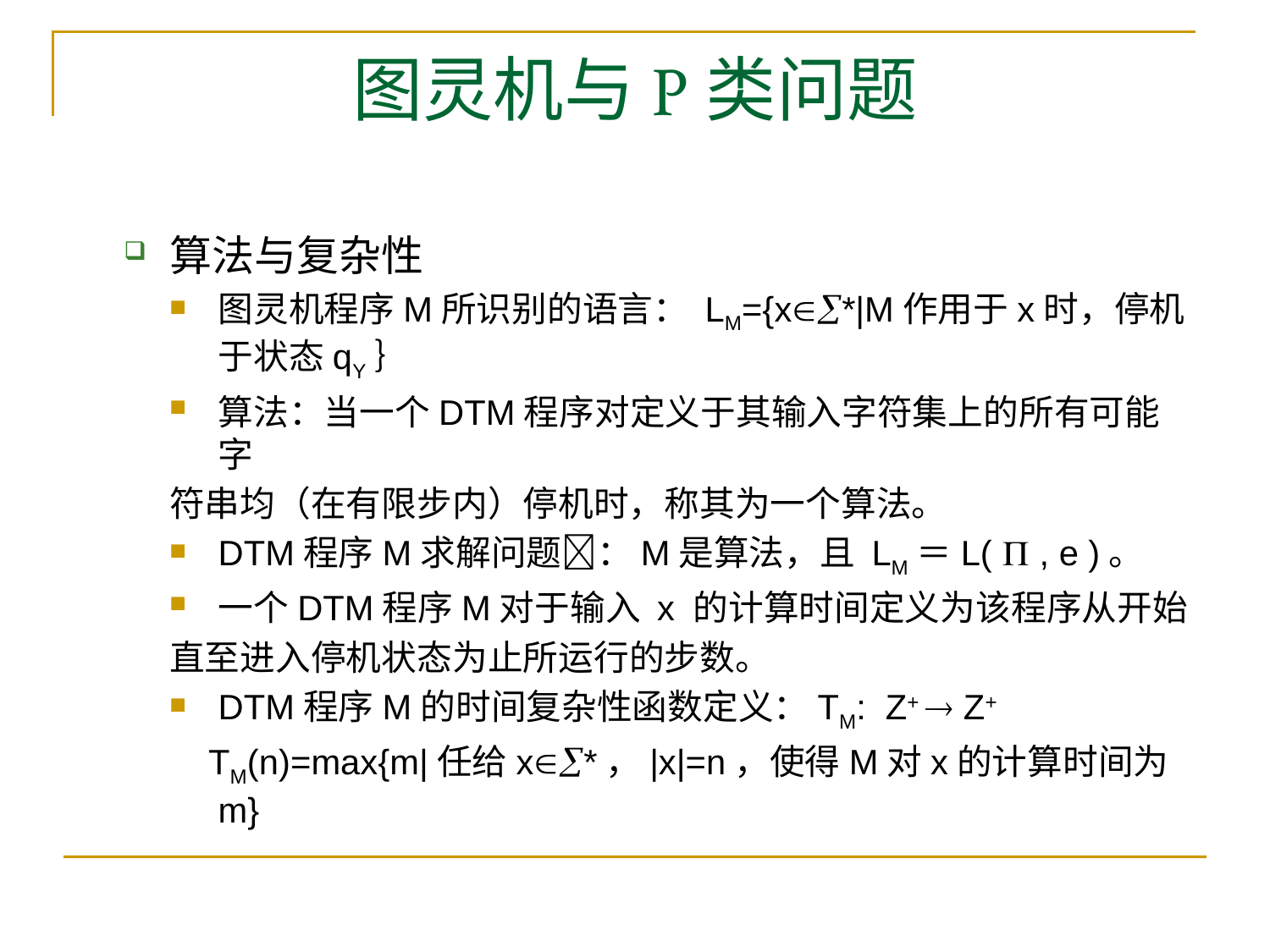

# 图灵机与P类问题
算法与复杂性
图灵机程序M所识别的语言： LM={x∈∑*|M作用于x时，停机于状态qY｝
算法：当一个DTM程序对定义于其输入字符集上的所有可能字
符串均（在有限步内）停机时，称其为一个算法。
DTM程序M求解问题Π：M是算法，且 LM＝L( Π , e )。
一个DTM程序M对于输入 x 的计算时间定义为该程序从开始
直至进入停机状态为止所运行的步数。
DTM程序M的时间复杂性函数定义：TM:  Z+ → Z+
    TM(n)=max{m|任给x∈∑*，|x|=n，使得M对x的计算时间为 m}